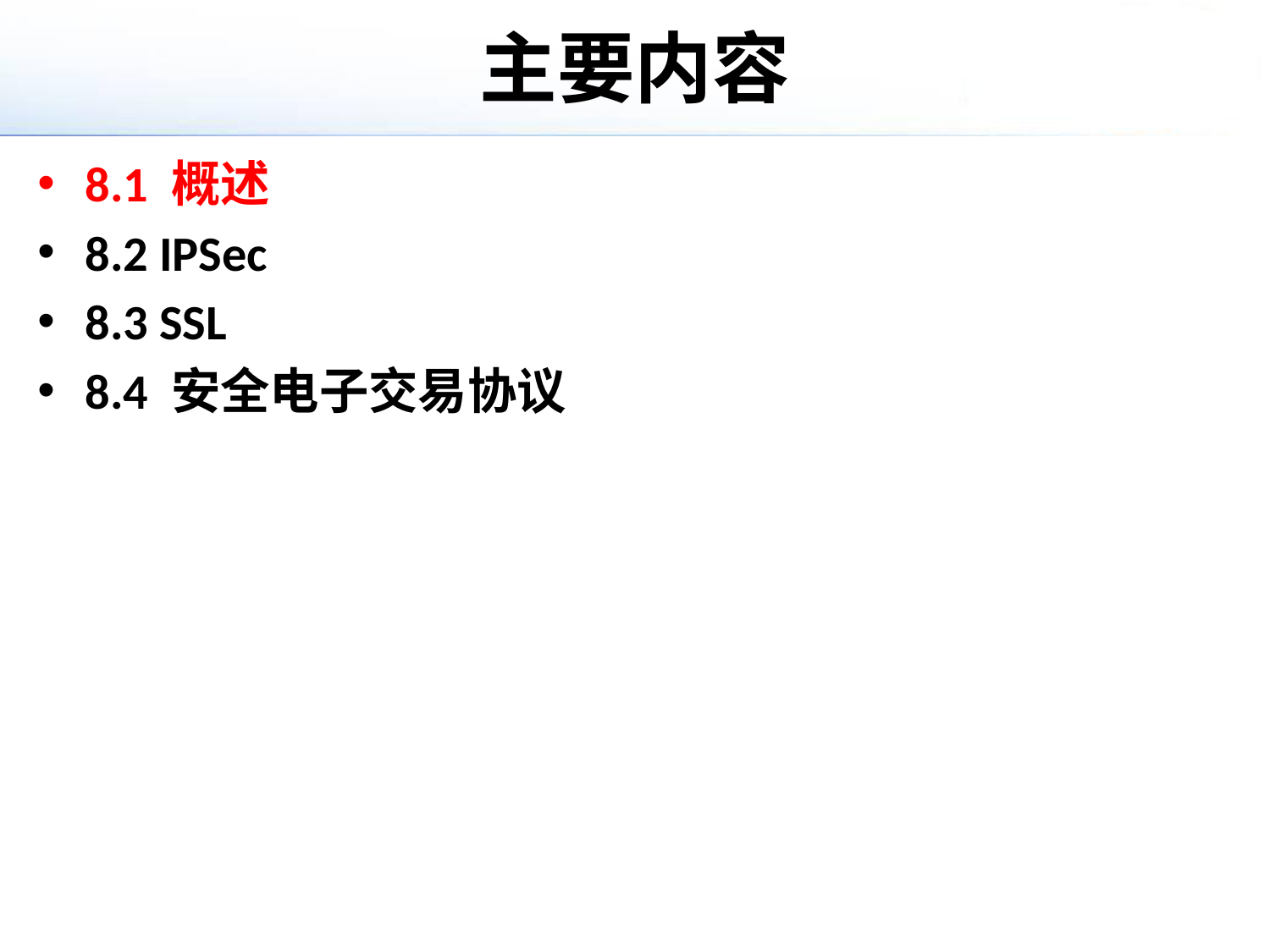

# 主要内容
8.1 概述
8.2 IPSec
8.3 SSL
8.4 安全电子交易协议